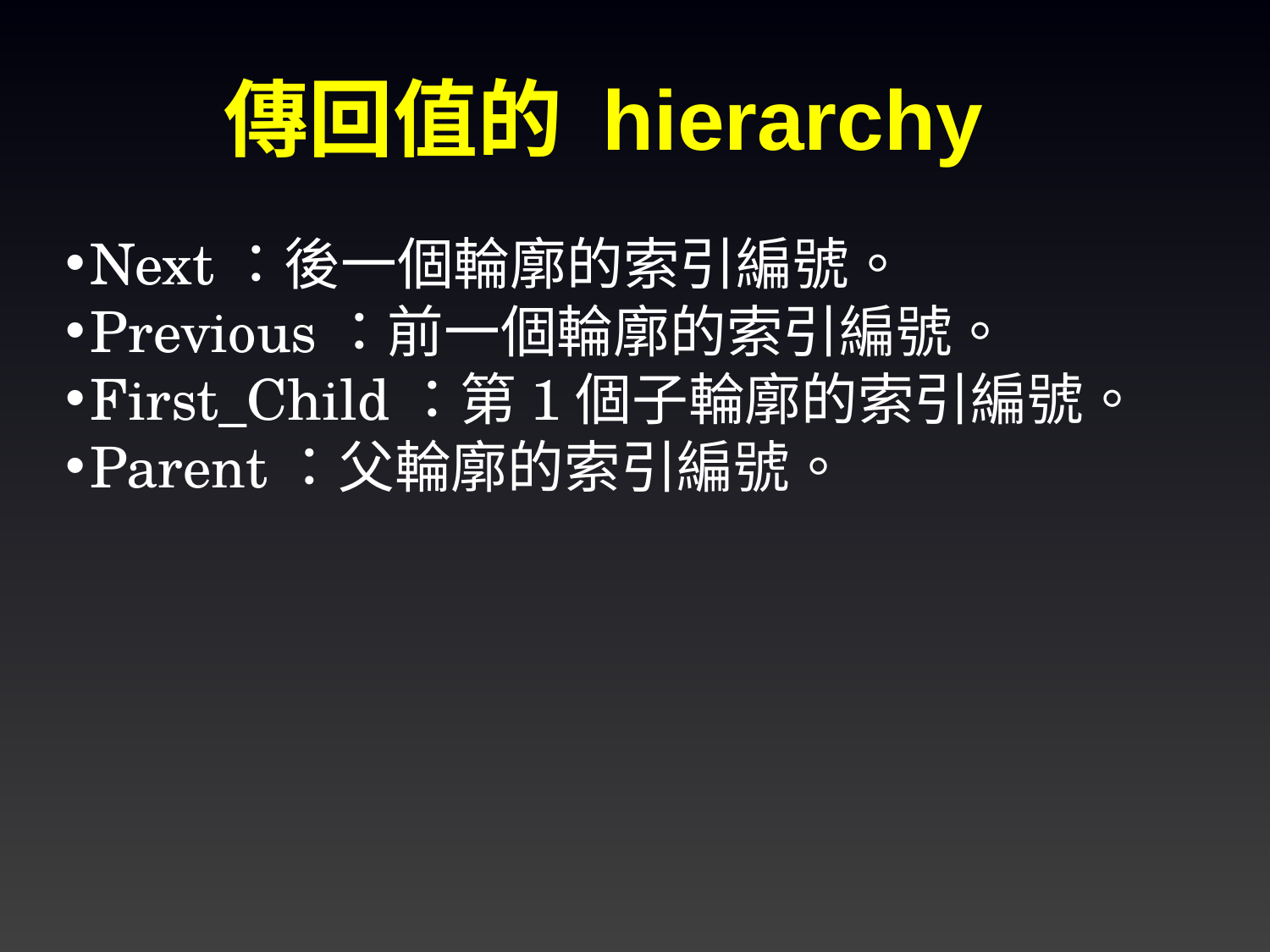

傳回值的 hierarchy
Next：後一個輪廓的索引編號。
Previous：前一個輪廓的索引編號。
First_Child：第1個子輪廓的索引編號。
Parent：父輪廓的索引編號。